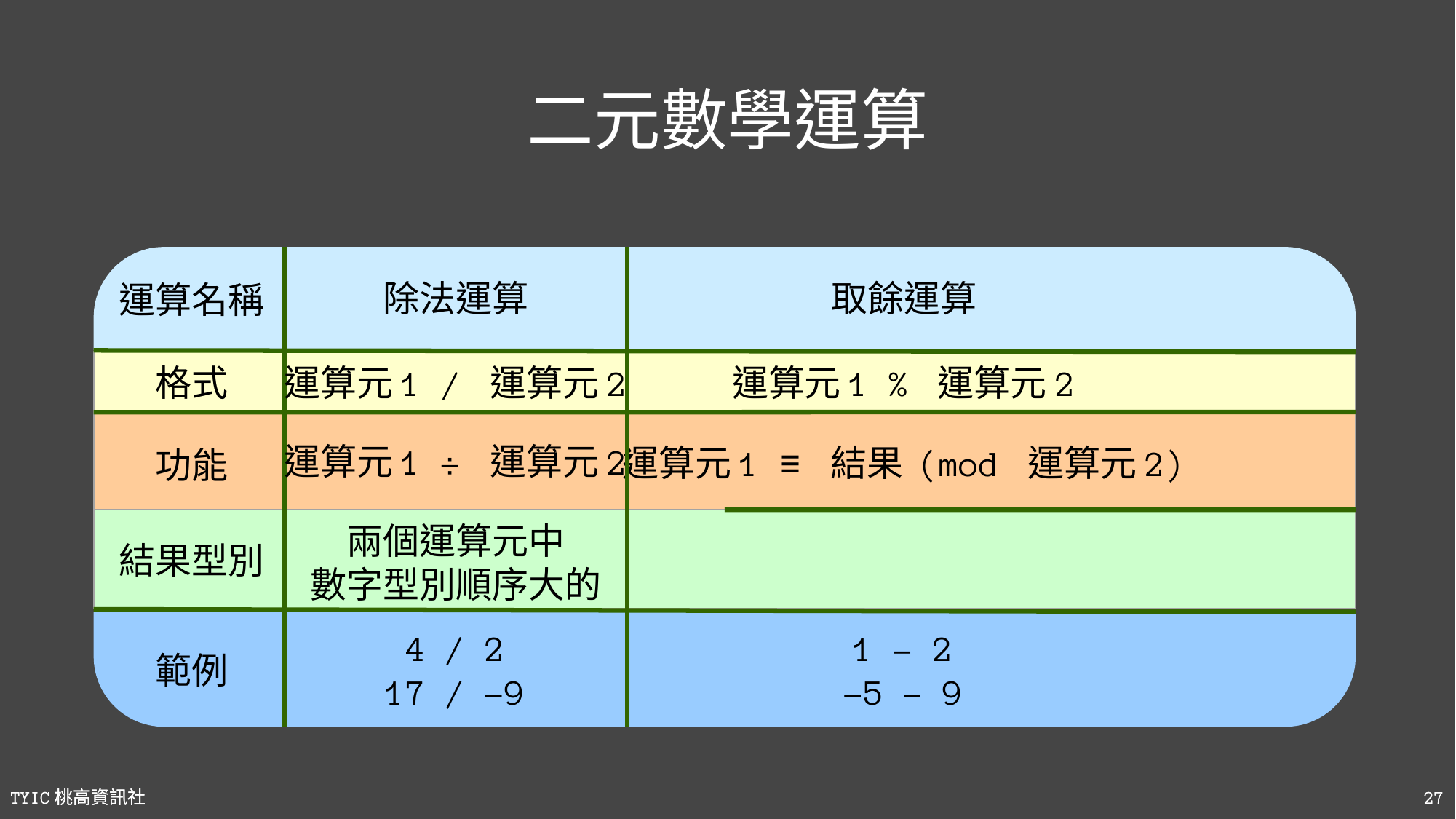

# 二元數學運算

除法運算
取餘運算
運算名稱

運算元1 / 運算元2
運算元1 % 運算元2
格式

運算元1 ÷ 運算元2
運算元1 ≡ 結果 (mod 運算元2)
功能

兩個運算元中
數字型別順序大的
結果型別

4 / 2
17 / -9
1 - 2
-5 - 9
範例